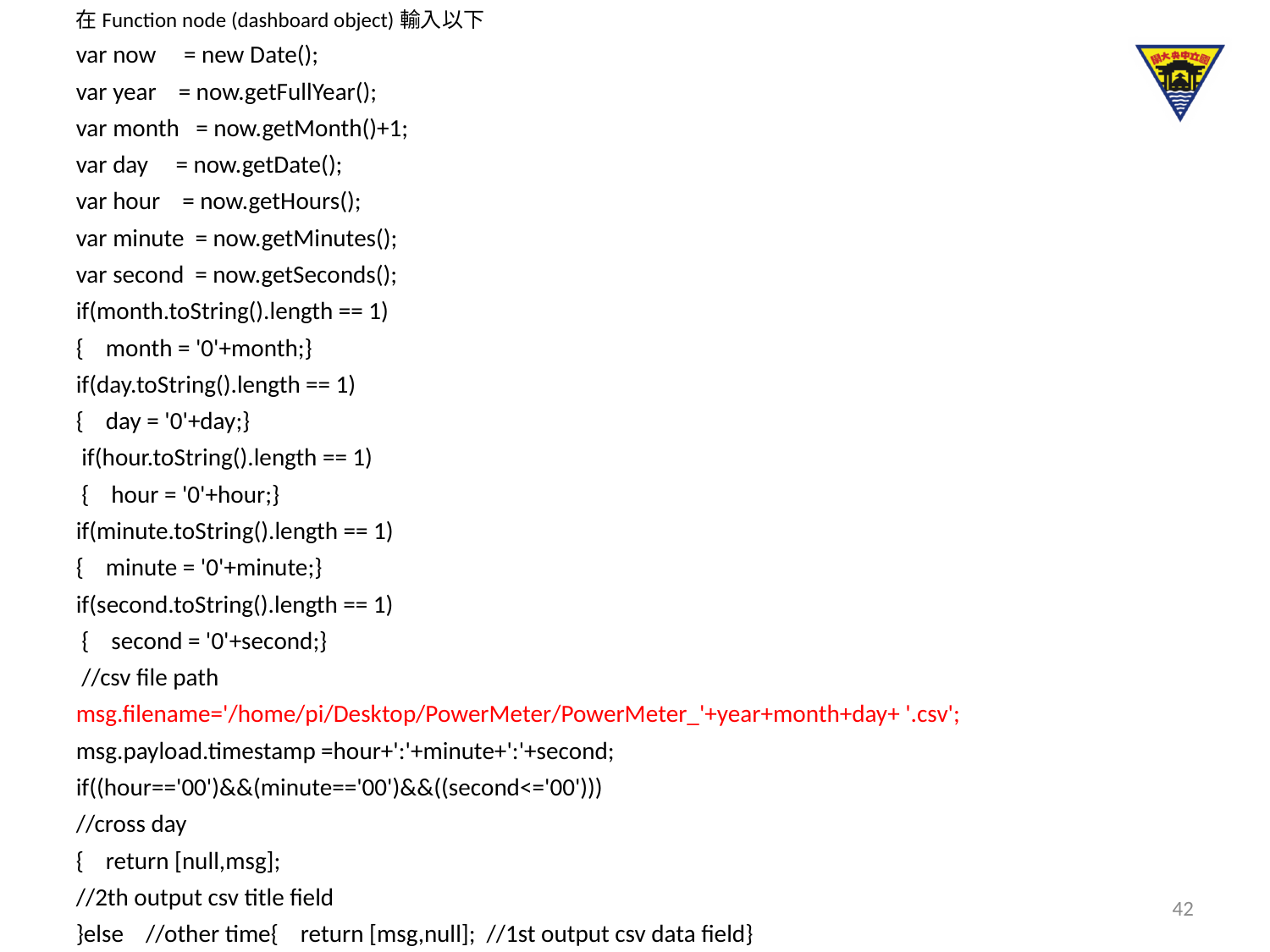

在Function node (dashboard object)輸入以下
var now     = new Date();
var year    = now.getFullYear();
var month   = now.getMonth()+1;
var day     = now.getDate();
var hour    = now.getHours();
var minute  = now.getMinutes();
var second  = now.getSeconds();
if(month.toString().length == 1)
{    month = '0'+month;}
if(day.toString().length == 1)
{    day = '0'+day;}
 if(hour.toString().length == 1)
 {    hour = '0'+hour;}
if(minute.toString().length == 1)
{    minute = '0'+minute;}
if(second.toString().length == 1)
 {    second = '0'+second;}
 //csv file path
msg.filename='/home/pi/Desktop/PowerMeter/PowerMeter_'+year+month+day+ '.csv';
msg.payload.timestamp =hour+':'+minute+':'+second;
if((hour=='00')&&(minute=='00')&&((second<='00')))
//cross day
{    return [null,msg];
//2th output csv title field
}else    //other time{    return [msg,null];  //1st output csv data field}

42